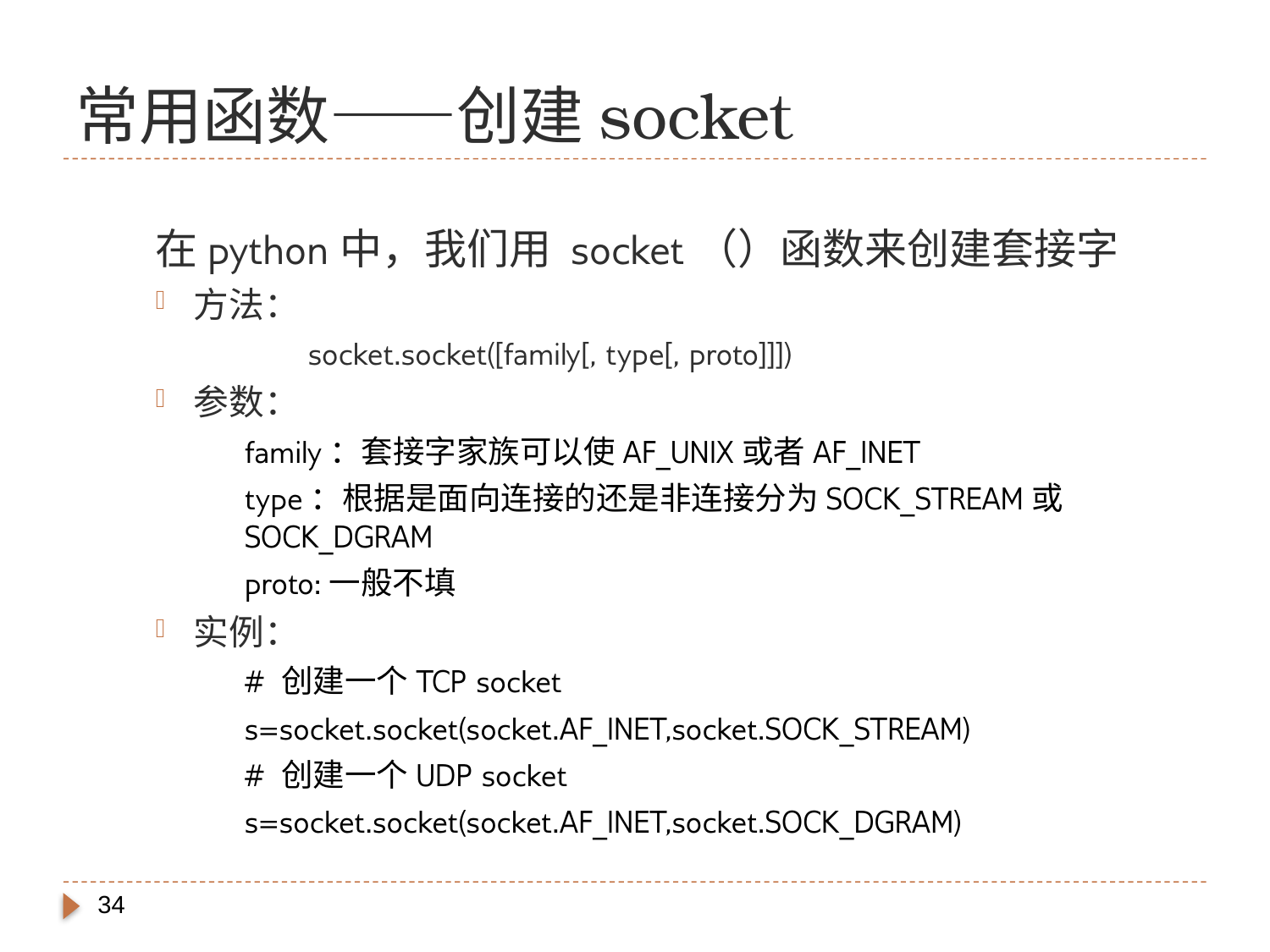

# 常用函数——创建socket
在python中，我们用 socket（）函数来创建套接字
方法：
	socket.socket([family[, type[, proto]]])
参数：
family：套接字家族可以使AF_UNIX或者AF_INET
type：根据是面向连接的还是非连接分为SOCK_STREAM或SOCK_DGRAM
proto:一般不填
实例：
# 创建一个TCP socket
s=socket.socket(socket.AF_INET,socket.SOCK_STREAM)
# 创建一个UDP socket
s=socket.socket(socket.AF_INET,socket.SOCK_DGRAM)
34